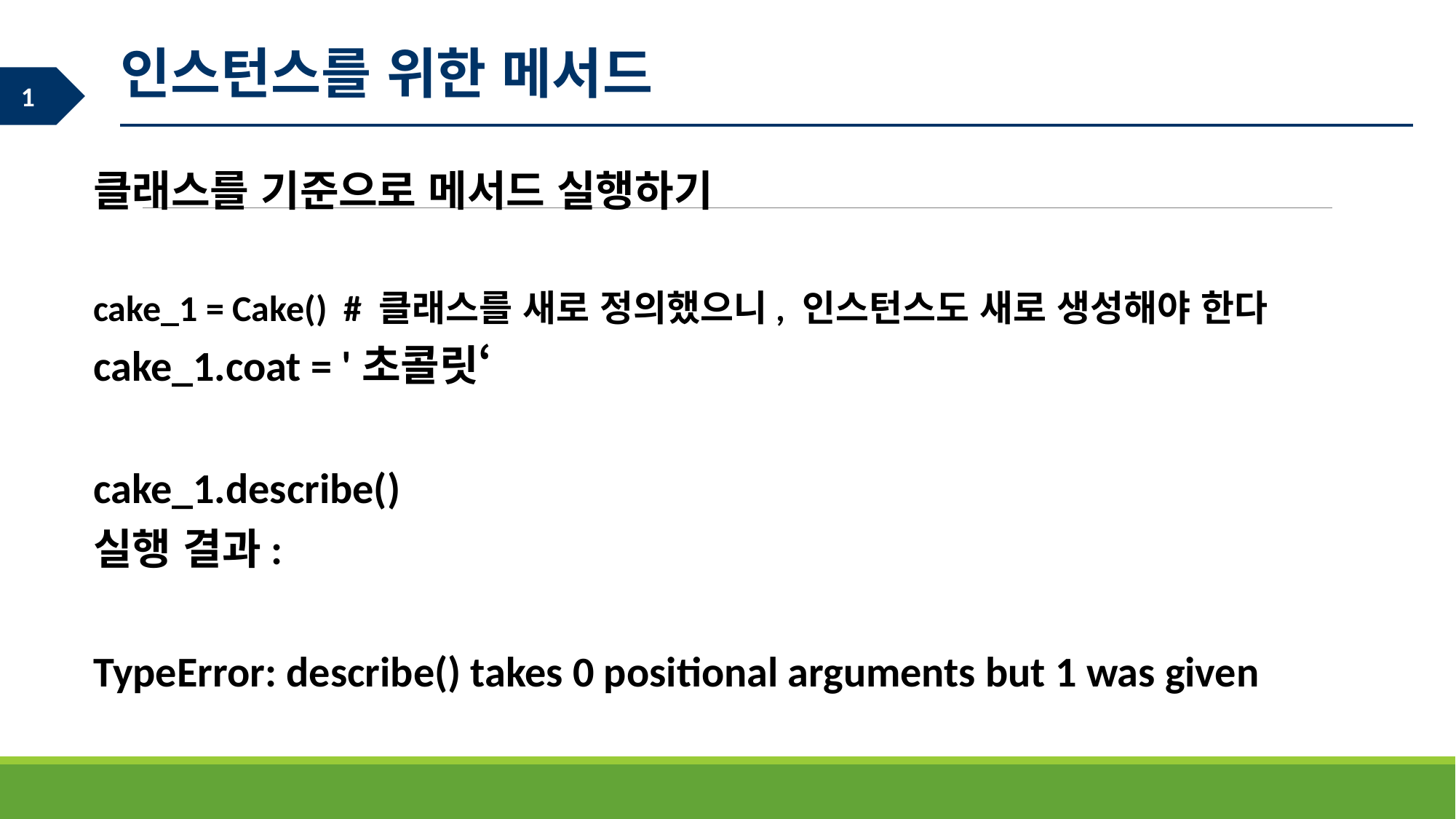

인스턴스를 위한 메서드
클래스를 기준으로 메서드 실행하기

cake_1 = Cake()  # 클래스를 새로 정의했으니, 인스턴스도 새로 생성해야 한다
cake_1.coat = '초콜릿‘

cake_1.describe()
실행 결과:

TypeError: describe() takes 0 positional arguments but 1 was given